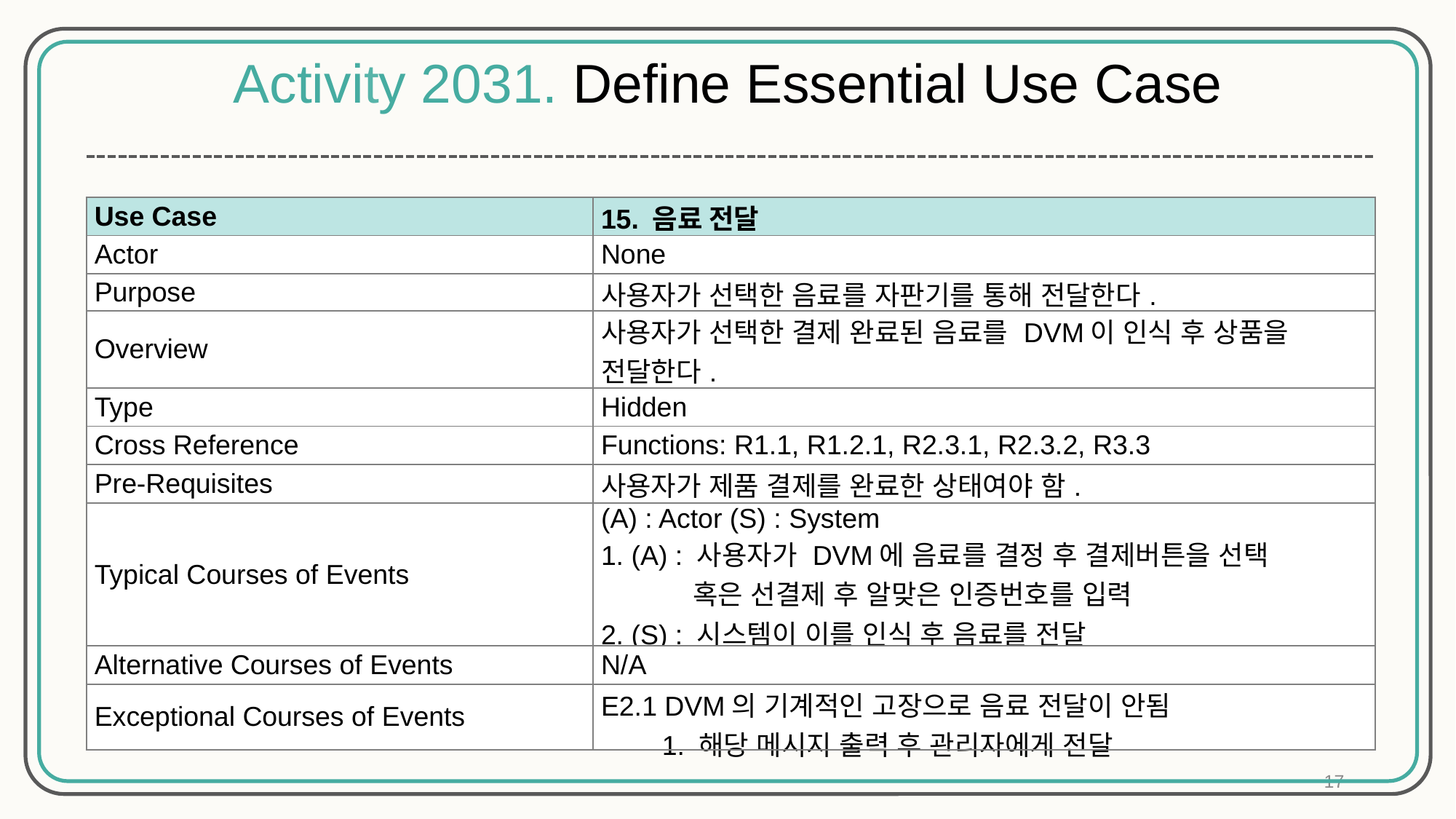

Activity 2031. Define Essential Use Case
| Use Case | 15. 음료 전달 |
| --- | --- |
| Actor | None |
| Purpose | 사용자가 선택한 음료를 자판기를 통해 전달한다. |
| Overview | 사용자가 선택한 결제 완료된 음료를 DVM이 인식 후 상품을 전달한다. |
| Type | Hidden |
| Cross Reference | Functions: R1.1, R1.2.1, R2.3.1, R2.3.2, R3.3 |
| Pre-Requisites | 사용자가 제품 결제를 완료한 상태여야 함. |
| Typical Courses of Events | (A) : Actor (S) : System 1. (A) : 사용자가 DVM에 음료를 결정 후 결제버튼을 선택             혹은 선결제 후 알맞은 인증번호를 입력 2. (S) : 시스템이 이를 인식 후 음료를 전달 |
| Alternative Courses of Events | N/A |
| Exceptional Courses of Events | E2.1 DVM의 기계적인 고장으로 음료 전달이 안됨          1. 해당 메시지 출력 후 관리자에게 전달 |
17